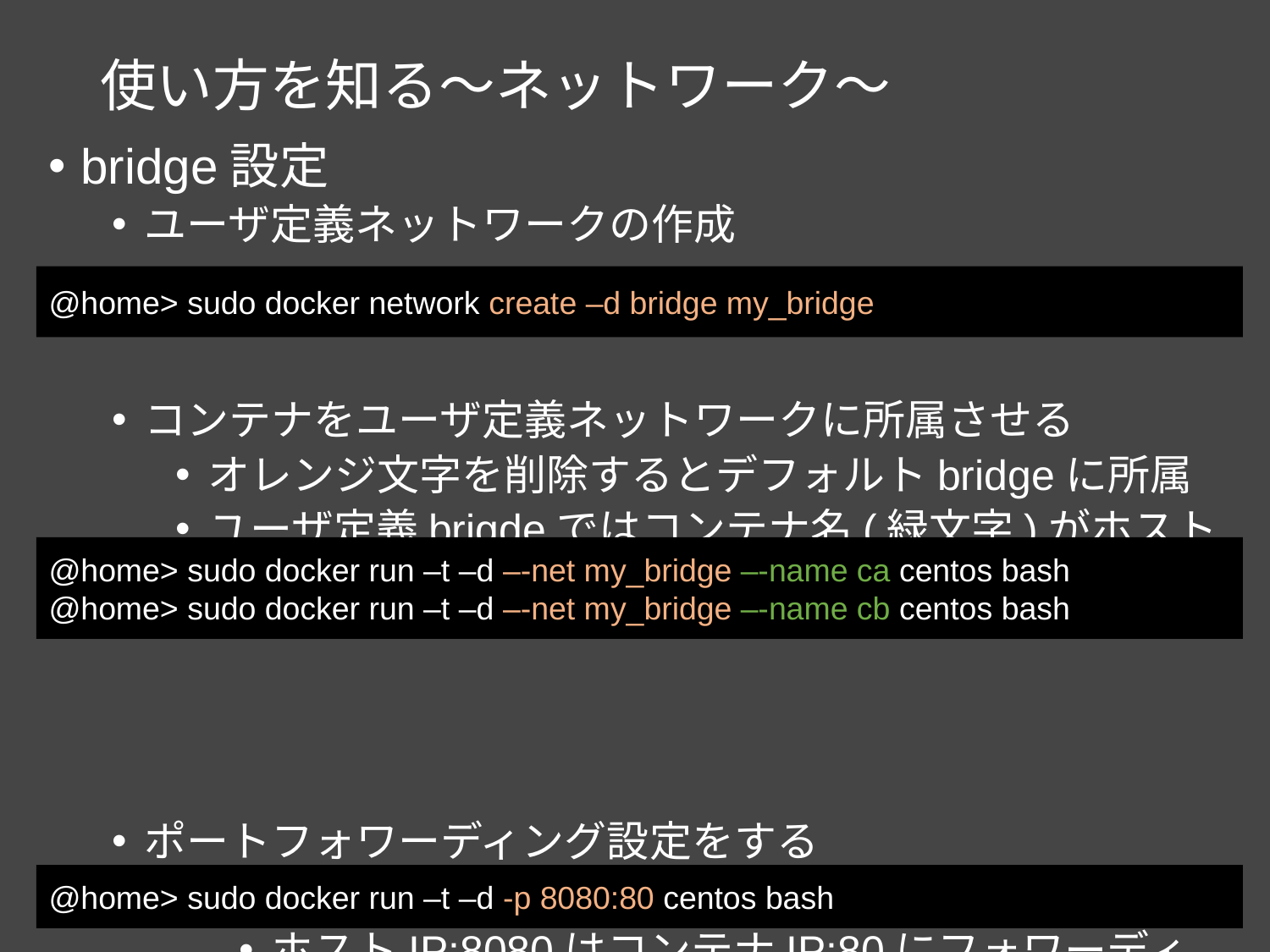

# 使い方を知る～ネットワーク～
bridge設定
ユーザ定義ネットワークの作成

コンテナをユーザ定義ネットワークに所属させる
オレンジ文字を削除するとデフォルトbridgeに所属
ユーザ定義brigdeではコンテナ名(緑文字)がホスト名となる

ポートフォワーディング設定をする
docker (create|run)で-pオプションで設定
ホストIP:8080はコンテナIP:80にフォワーディングされる

@home> sudo docker network create –d bridge my_bridge
@home> sudo docker run –t –d –-net my_bridge –-name ca centos bash
@home> sudo docker run –t –d –-net my_bridge –-name cb centos bash
@home> sudo docker run –t –d -p 8080:80 centos bash